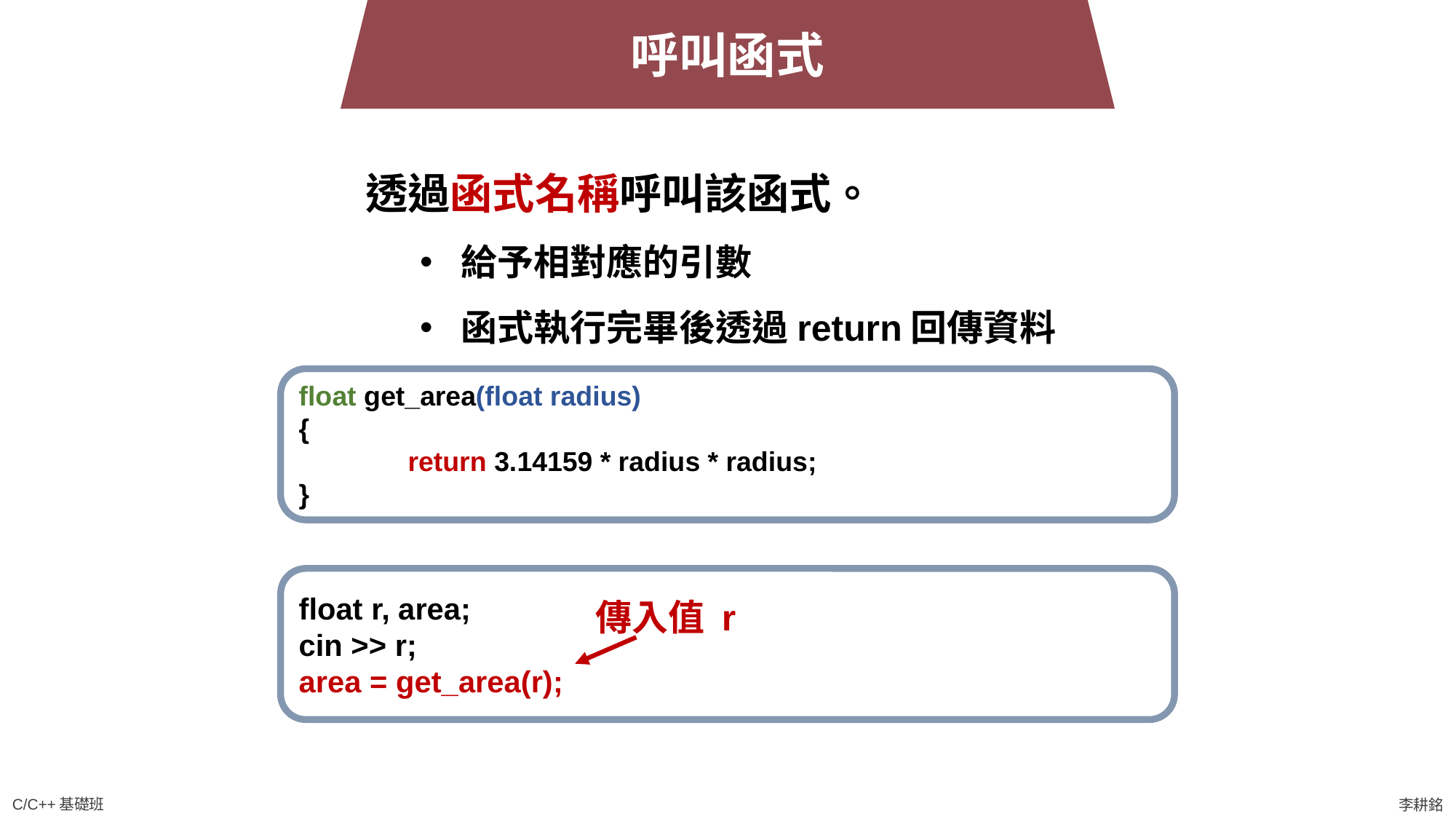

呼叫函式
透過函式名稱呼叫該函式。
給予相對應的引數
函式執行完畢後透過return回傳資料
float get_area(float radius)
{
	return 3.14159 * radius * radius;
}
float r, area;
cin >> r;
area = get_area(r);
傳入值 r
C/C++基礎班
李耕銘